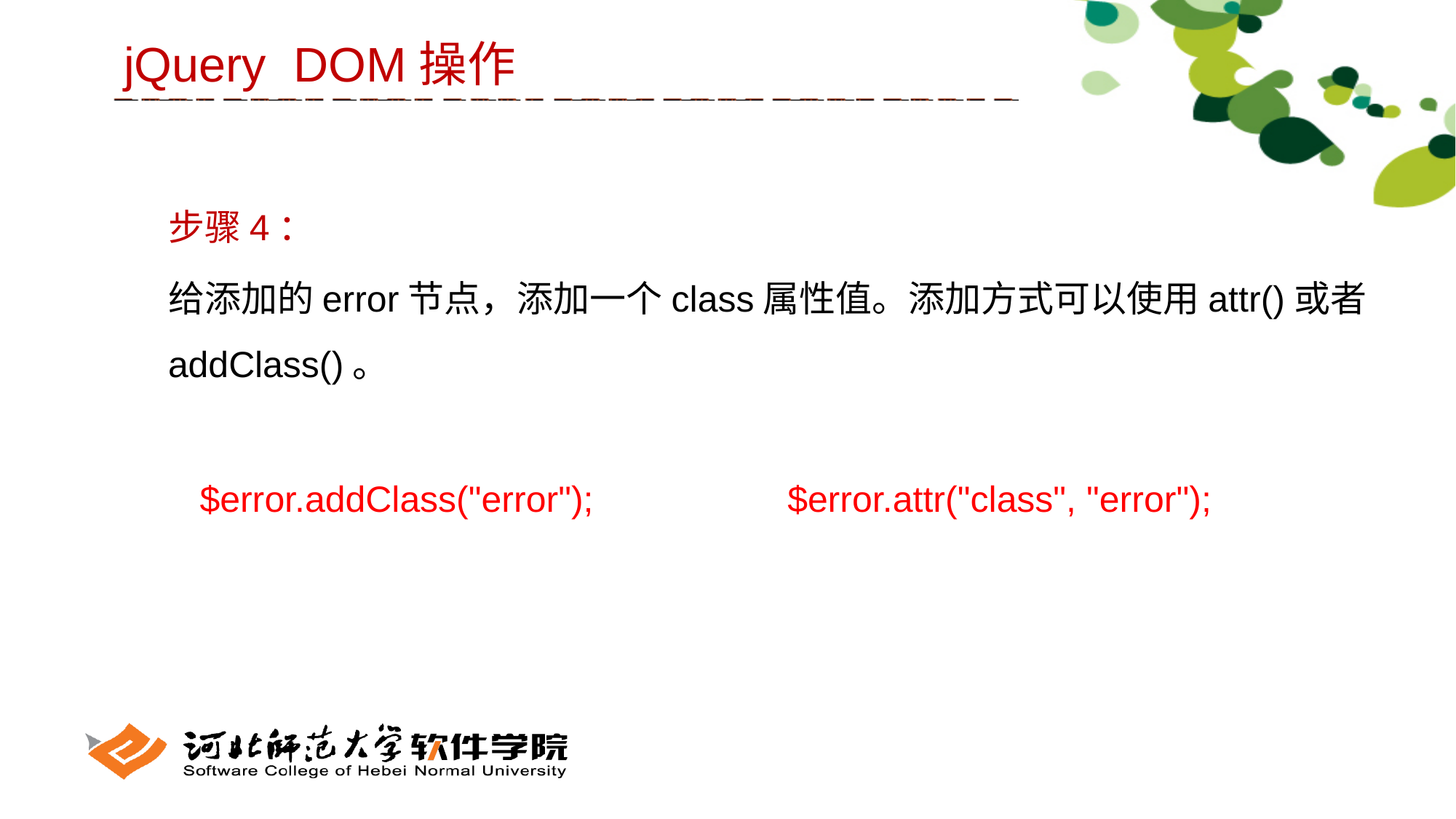

jQuery  DOM操作
步骤4：
给添加的error节点，添加一个class属性值。添加方式可以使用attr()或者addClass()。
$error.addClass("error");
$error.attr("class", "error");